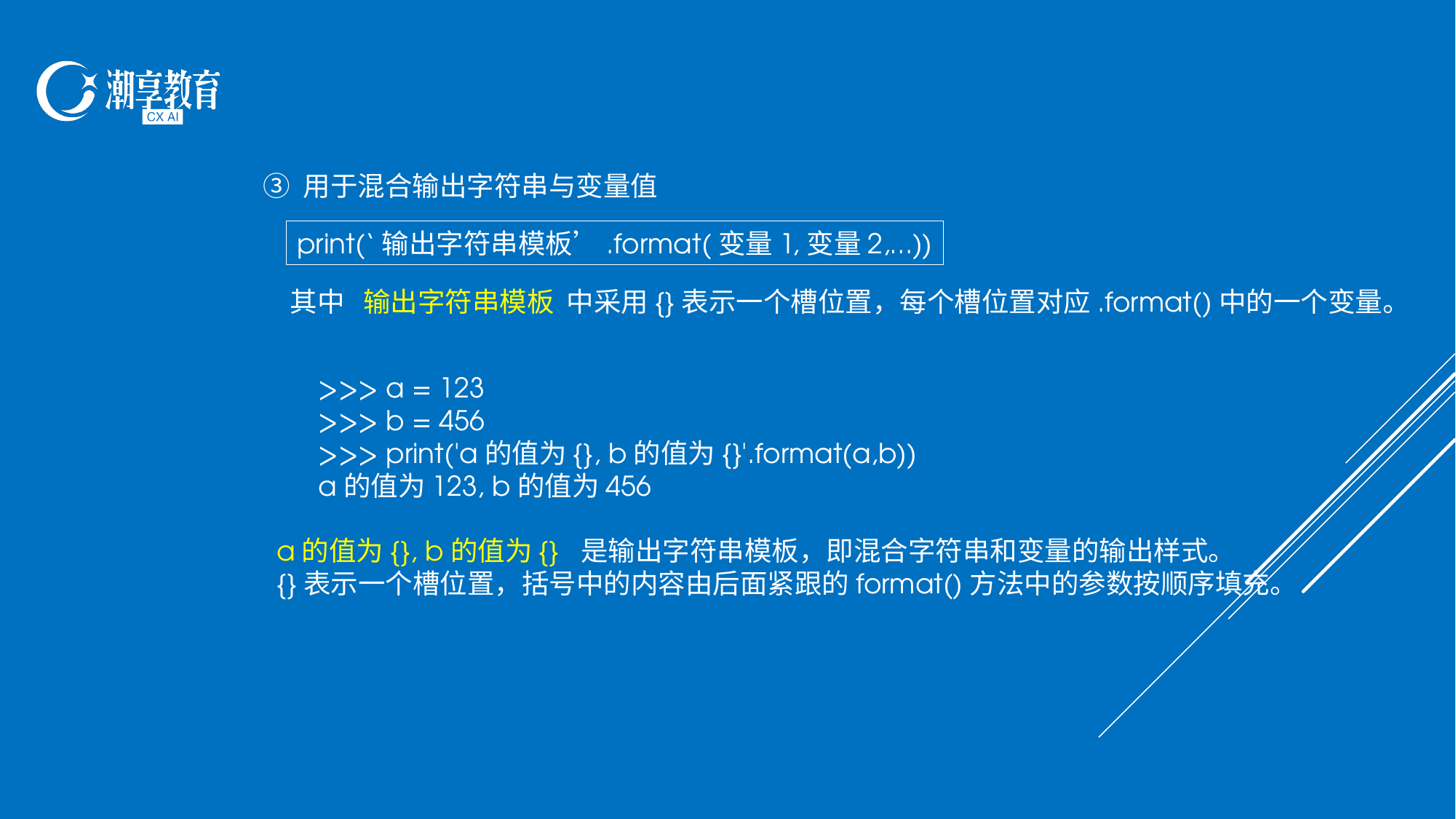

③ 用于混合输出字符串与变量值
print(‘输出字符串模板’.format(变量1,变量2,…))
其中   输出字符串模板  中采用{}表示一个槽位置，每个槽位置对应.format()中的一个变量。
>>> a = 123
>>> b = 456
>>> print('a的值为{}, b的值为{}'.format(a,b))
a的值为123, b的值为456
a的值为{}, b的值为{}  是输出字符串模板，即混合字符串和变量的输出样式。
{}表示一个槽位置，括号中的内容由后面紧跟的format()方法中的参数按顺序填充。